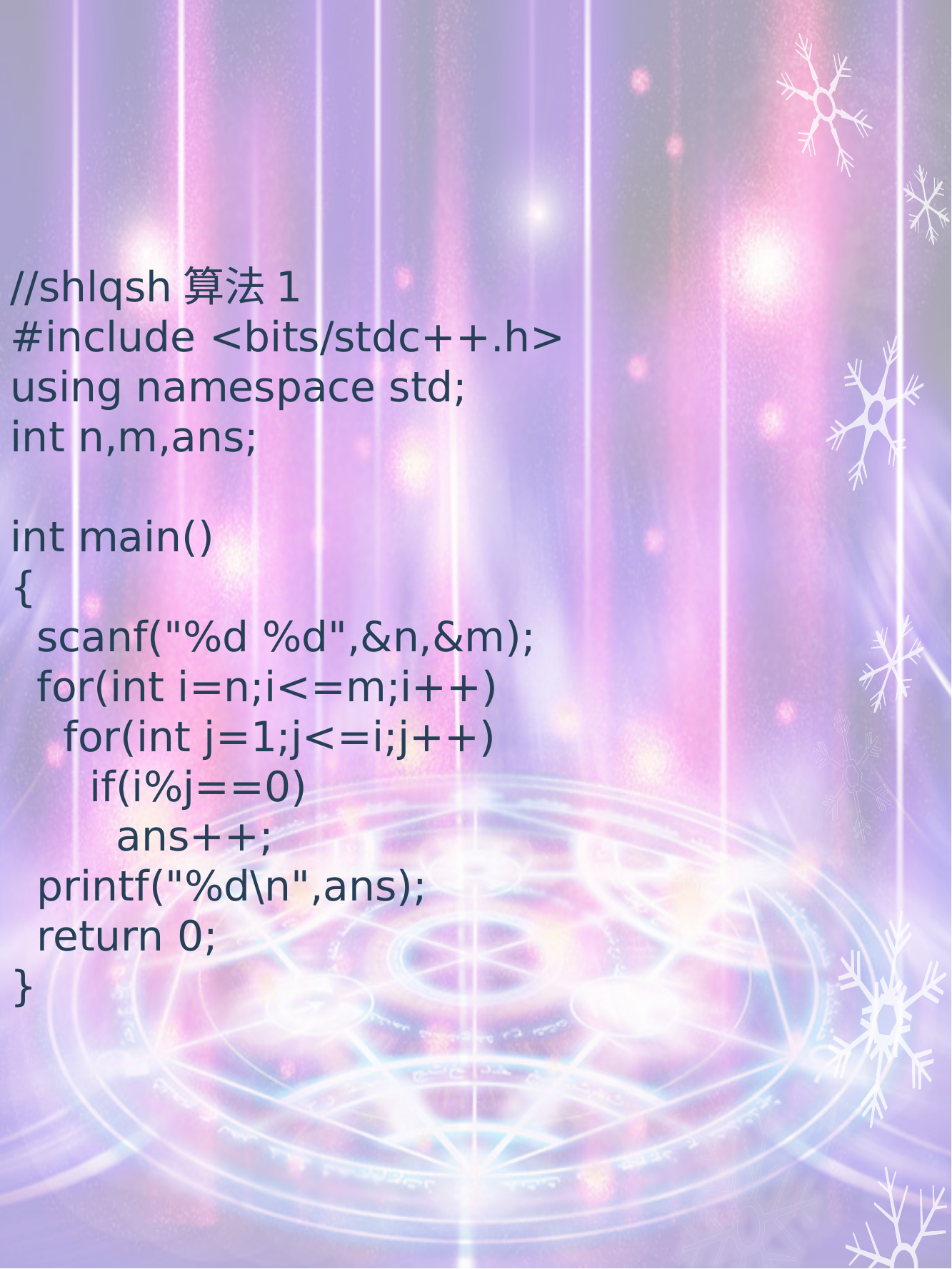

//shlqsh算法1
#include <bits/stdc++.h>
using namespace std;
int n,m,ans;

int main()
{
  scanf("%d %d",&n,&m);
  for(int i=n;i<=m;i++)
    for(int j=1;j<=i;j++)
      if(i%j==0)
        ans++;
  printf("%d\n",ans);
  return 0;
}